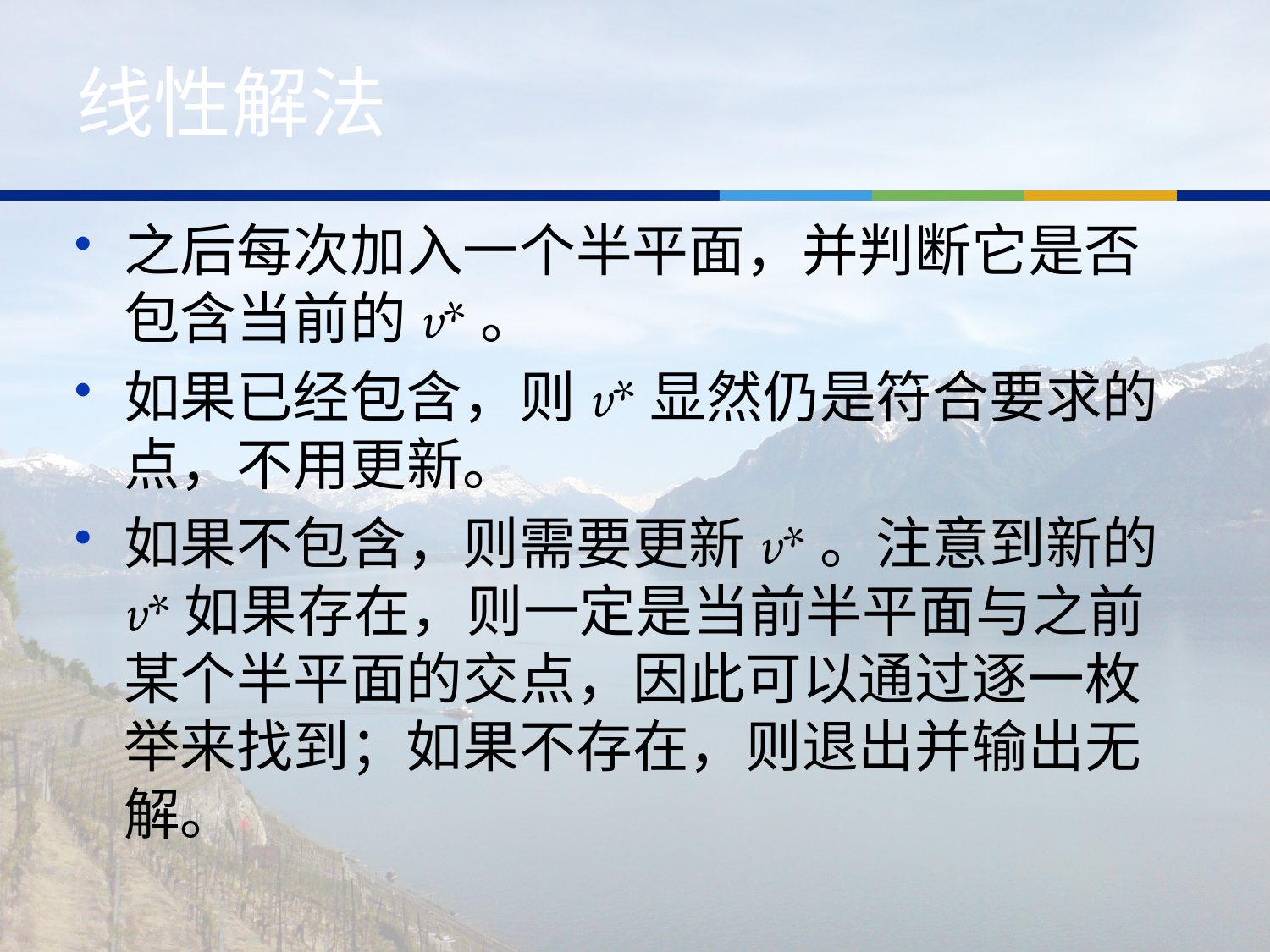

# 线性解法
之后每次加入一个半平面，并判断它是否包含当前的v*。
如果已经包含，则v*显然仍是符合要求的点，不用更新。
如果不包含，则需要更新v*。注意到新的v*如果存在，则一定是当前半平面与之前某个半平面的交点，因此可以通过逐一枚举来找到；如果不存在，则退出并输出无解。